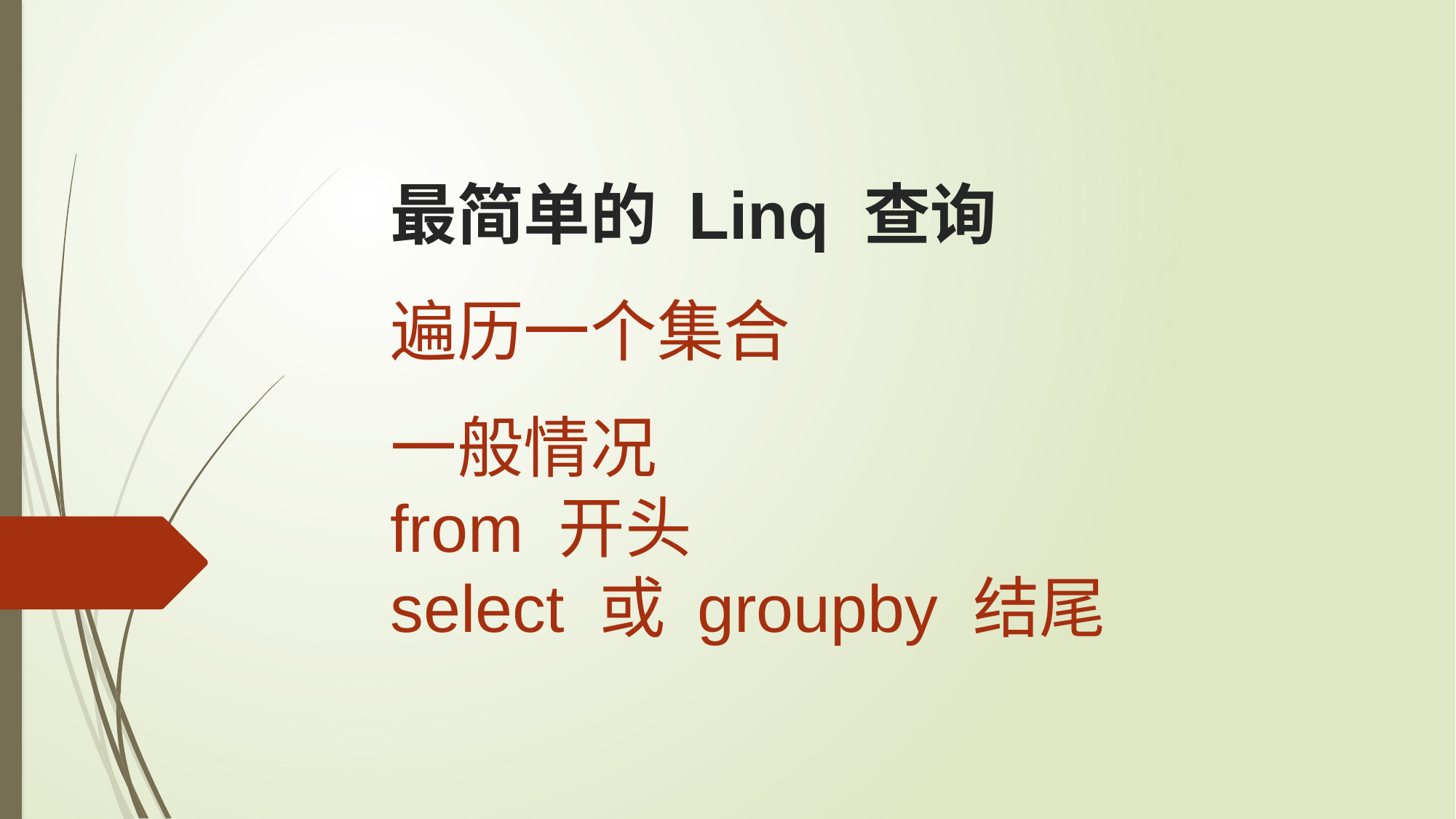

最简单的 Linq 查询

遍历一个集合

一般情况
from 开头
select 或 groupby 结尾